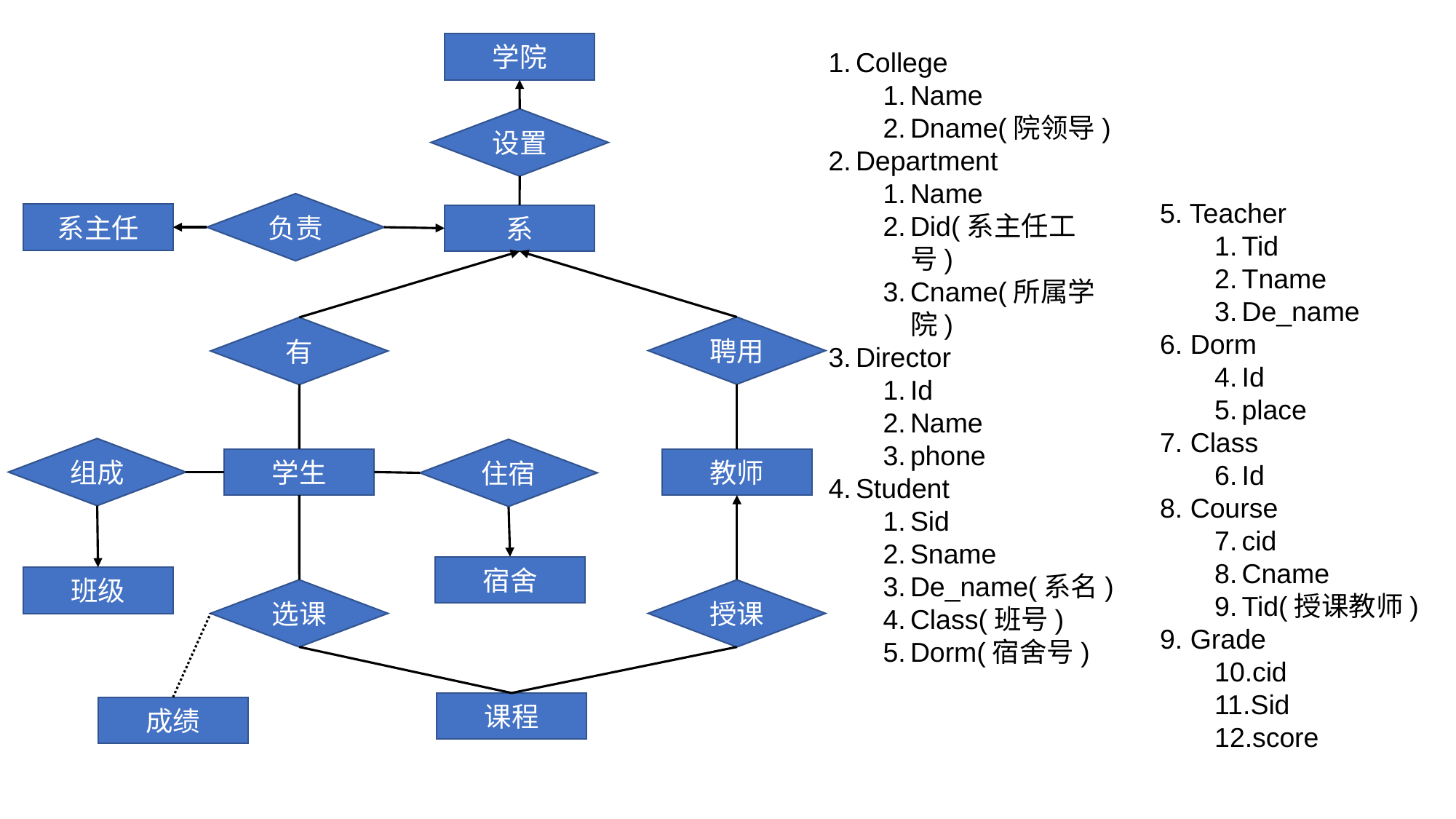

学院
College
Name
Dname(院领导)
Department
Name
Did(系主任工号)
Cname(所属学院)
Director
Id
Name
phone
Student
Sid
Sname
De_name(系名)
Class(班号)
Dorm(宿舍号)
设置
5. Teacher
Tid
Tname
De_name
6. Dorm
Id
place
7. Class
Id
8. Course
cid
Cname
Tid(授课教师)
9. Grade
cid
Sid
score
负责
系主任
系
聘用
有
组成
住宿
学生
教师
宿舍
班级
选课
授课
课程
成绩